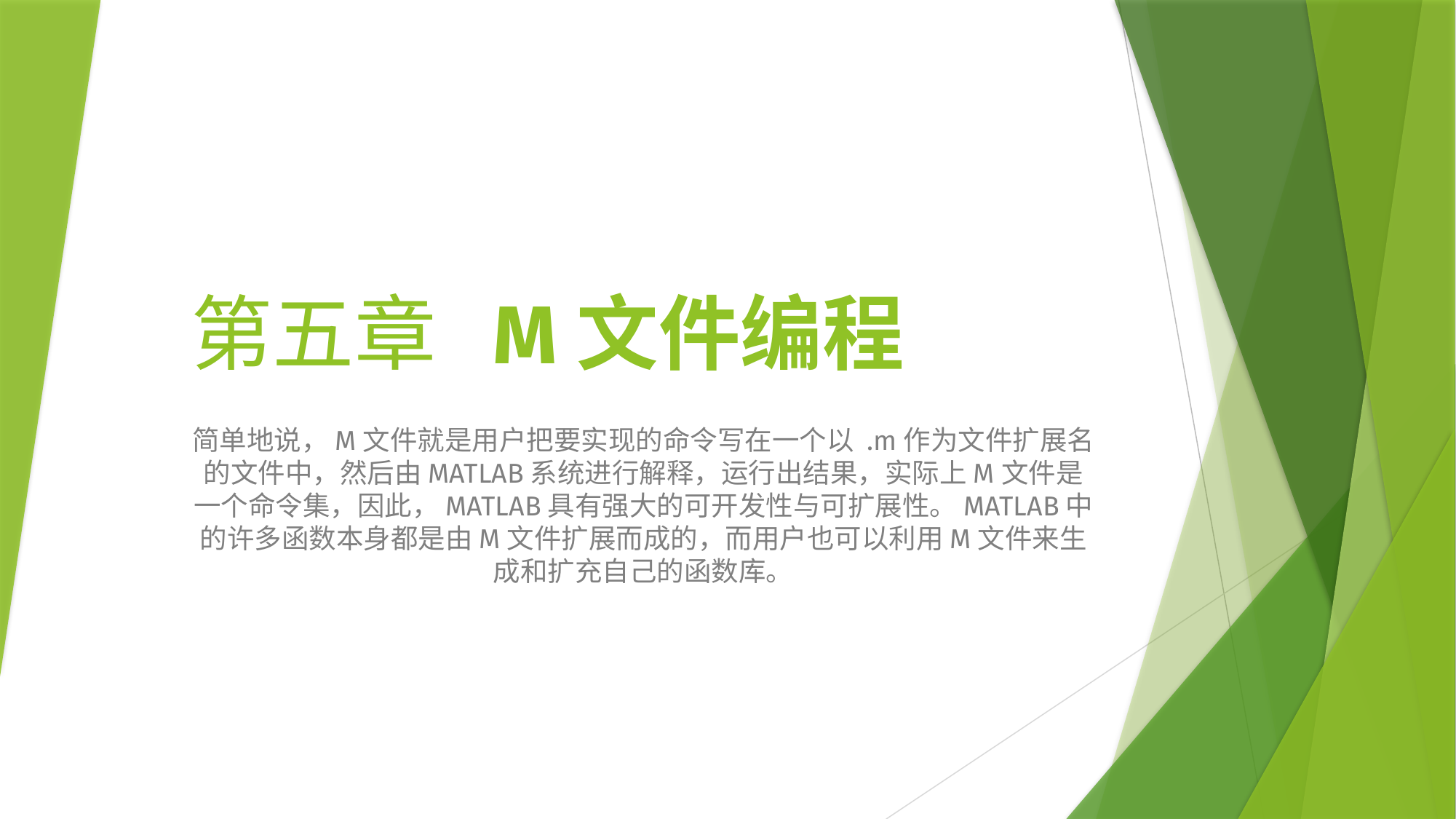

# 第五章  M文件编程
简单地说，M文件就是用户把要实现的命令写在一个以 .m作为文件扩展名的文件中，然后由MATLAB系统进行解释，运行出结果，实际上M文件是一个命令集，因此，MATLAB具有强大的可开发性与可扩展性。MATLAB中的许多函数本身都是由M文件扩展而成的，而用户也可以利用M文件来生成和扩充自己的函数库。